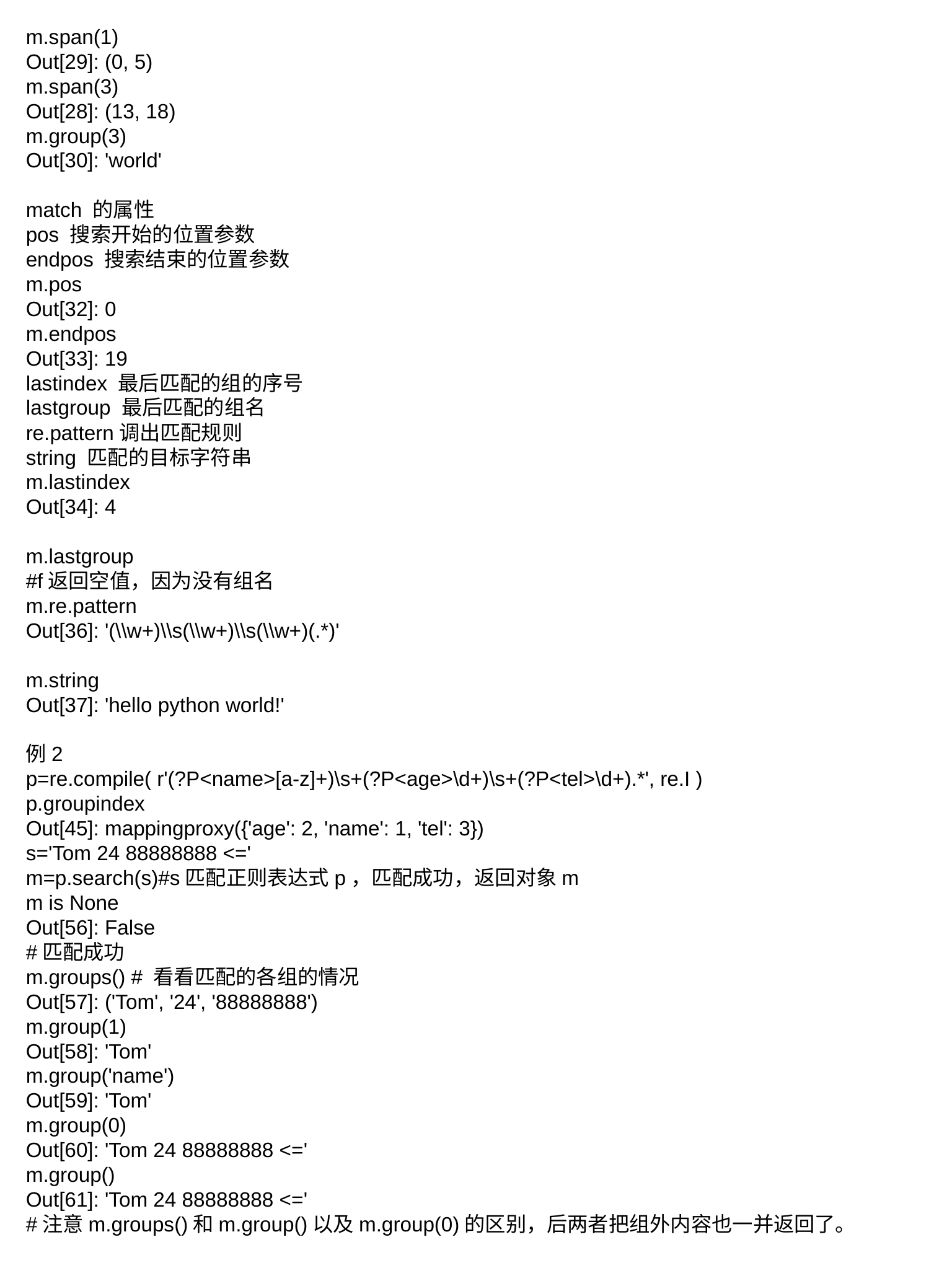

m.span(1)
Out[29]: (0, 5)
m.span(3)
Out[28]: (13, 18)
m.group(3)
Out[30]: 'world'

match 的属性
pos 搜索开始的位置参数
endpos 搜索结束的位置参数
m.pos
Out[32]: 0
m.endpos
Out[33]: 19
lastindex 最后匹配的组的序号
lastgroup 最后匹配的组名
re.pattern调出匹配规则
string 匹配的目标字符串
m.lastindex
Out[34]: 4

m.lastgroup
#f返回空值，因为没有组名
m.re.pattern
Out[36]: '(\\w+)\\s(\\w+)\\s(\\w+)(.*)'

m.string
Out[37]: 'hello python world!'

例2
p=re.compile( r'(?P<name>[a-z]+)\s+(?P<age>\d+)\s+(?P<tel>\d+).*', re.I )
p.groupindex
Out[45]: mappingproxy({'age': 2, 'name': 1, 'tel': 3})
s='Tom 24 88888888 <='
m=p.search(s)#s匹配正则表达式p，匹配成功，返回对象m
m is None
Out[56]: False
#匹配成功
m.groups() # 看看匹配的各组的情况
Out[57]: ('Tom', '24', '88888888')
m.group(1)
Out[58]: 'Tom'
m.group('name')
Out[59]: 'Tom'
m.group(0)
Out[60]: 'Tom 24 88888888 <='
m.group()
Out[61]: 'Tom 24 88888888 <='
#注意m.groups()和m.group()以及m.group(0)的区别，后两者把组外内容也一并返回了。